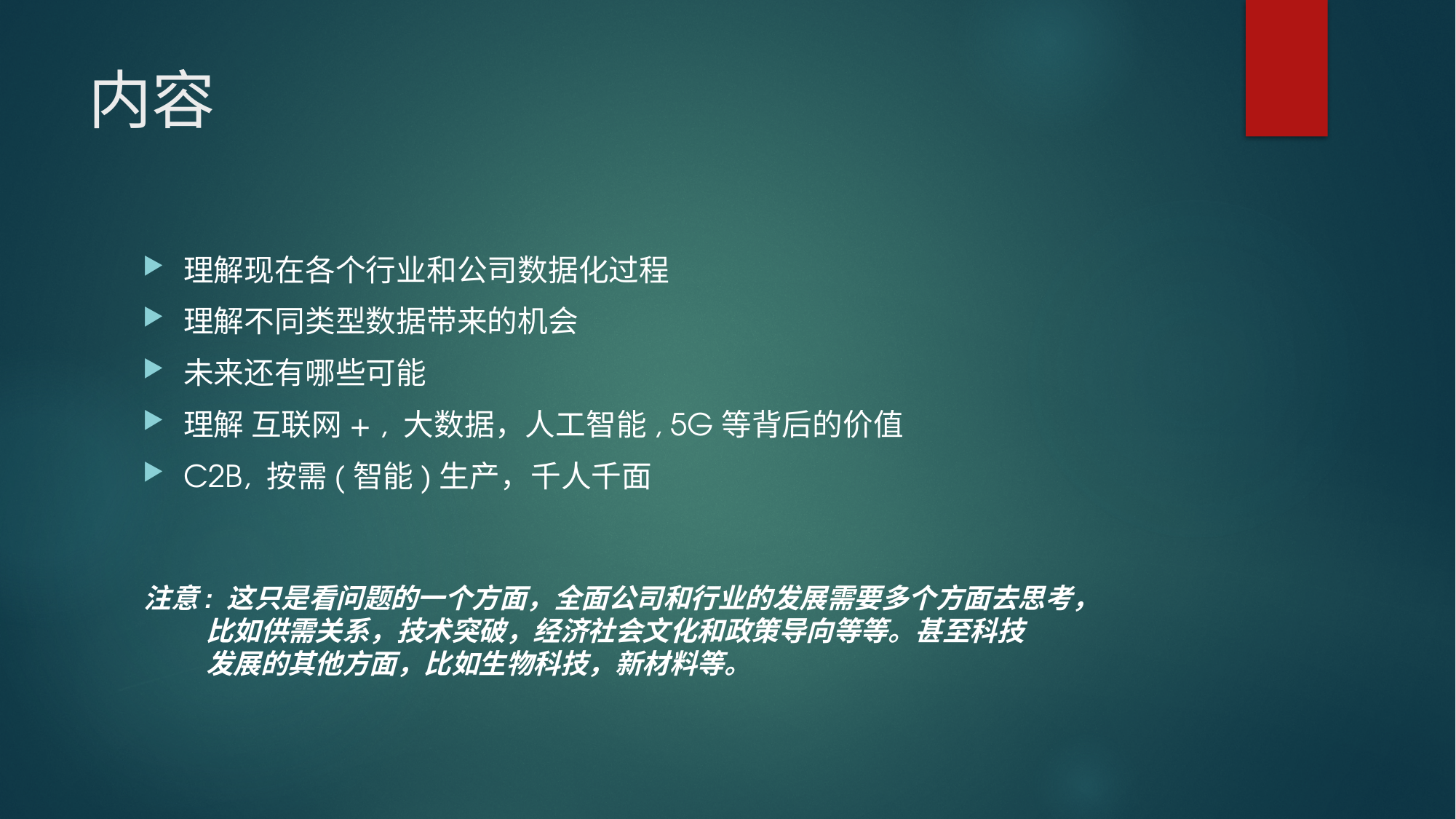

# 内容
理解现在各个行业和公司数据化过程
理解不同类型数据带来的机会
未来还有哪些可能
理解 互联网+ , 大数据，人工智能, 5G等背后的价值
C2B, 按需(智能)生产，千人千面
注意: 这只是看问题的一个方面，全面公司和行业的发展需要多个方面去思考，
         比如供需关系，技术突破，经济社会文化和政策导向等等。甚至科技
         发展的其他方面，比如生物科技，新材料等。